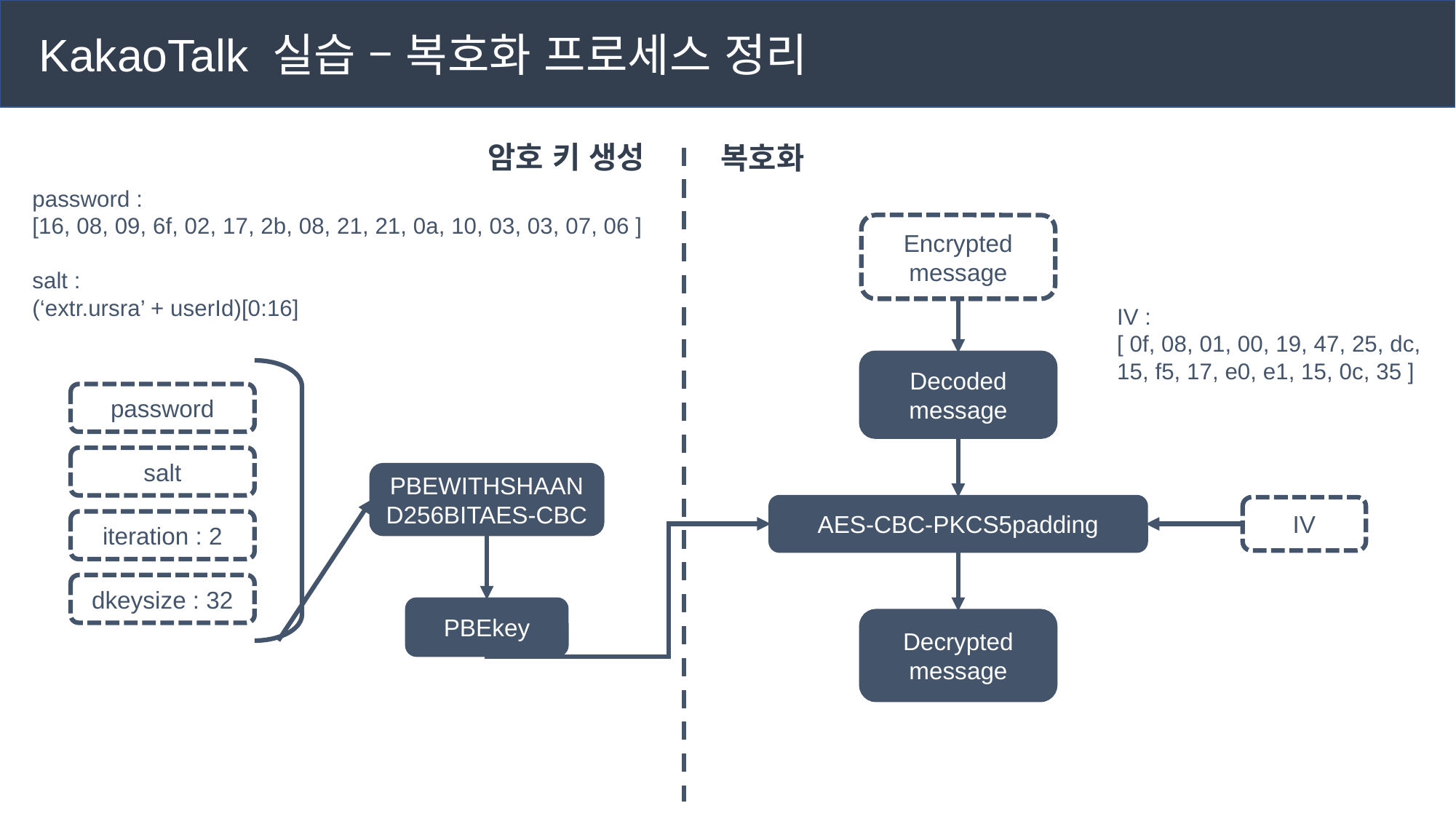

KakaoTalk 실습 – 복호화 프로세스 정리
암호 키 생성
복호화
password :
[16, 08, 09, 6f, 02, 17, 2b, 08, 21, 21, 0a, 10, 03, 03, 07, 06 ]

salt :
(‘extr.ursra’ + userId)[0:16]
Encrypted message
IV :
[ 0f, 08, 01, 00, 19, 47, 25, dc, 15, f5, 17, e0, e1, 15, 0c, 35 ]
Decoded
message

password
salt
PBEWITHSHAAND256BITAES-CBC
AES-CBC-PKCS5padding
IV
iteration : 2
dkeysize : 32
PBEkey
Decrypted message